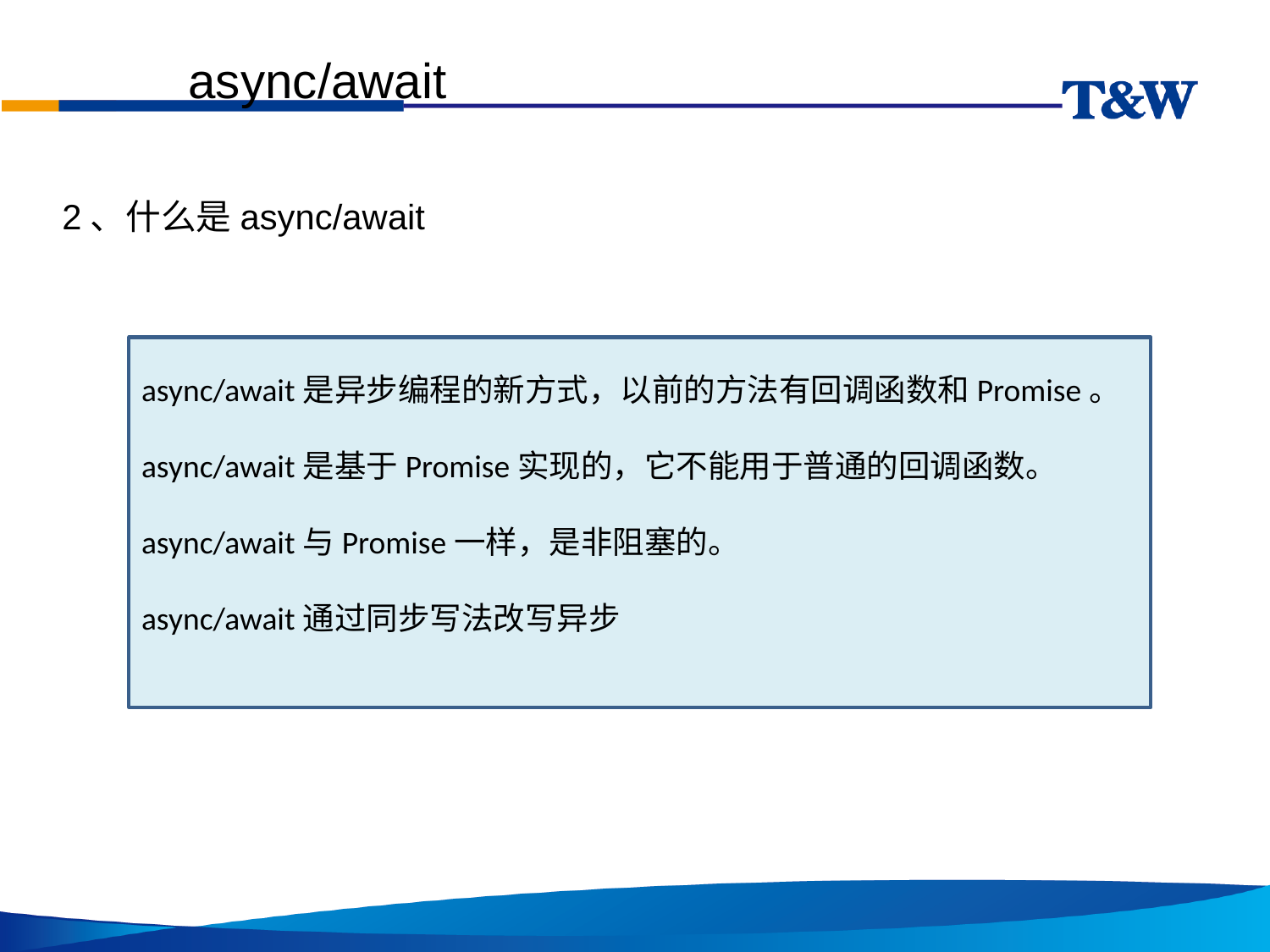

# async/await
2、什么是async/await

async/await是异步编程的新方式，以前的方法有回调函数和Promise。

async/await是基于Promise实现的，它不能用于普通的回调函数。

async/await与Promise一样，是非阻塞的。

async/await通过同步写法改写异步